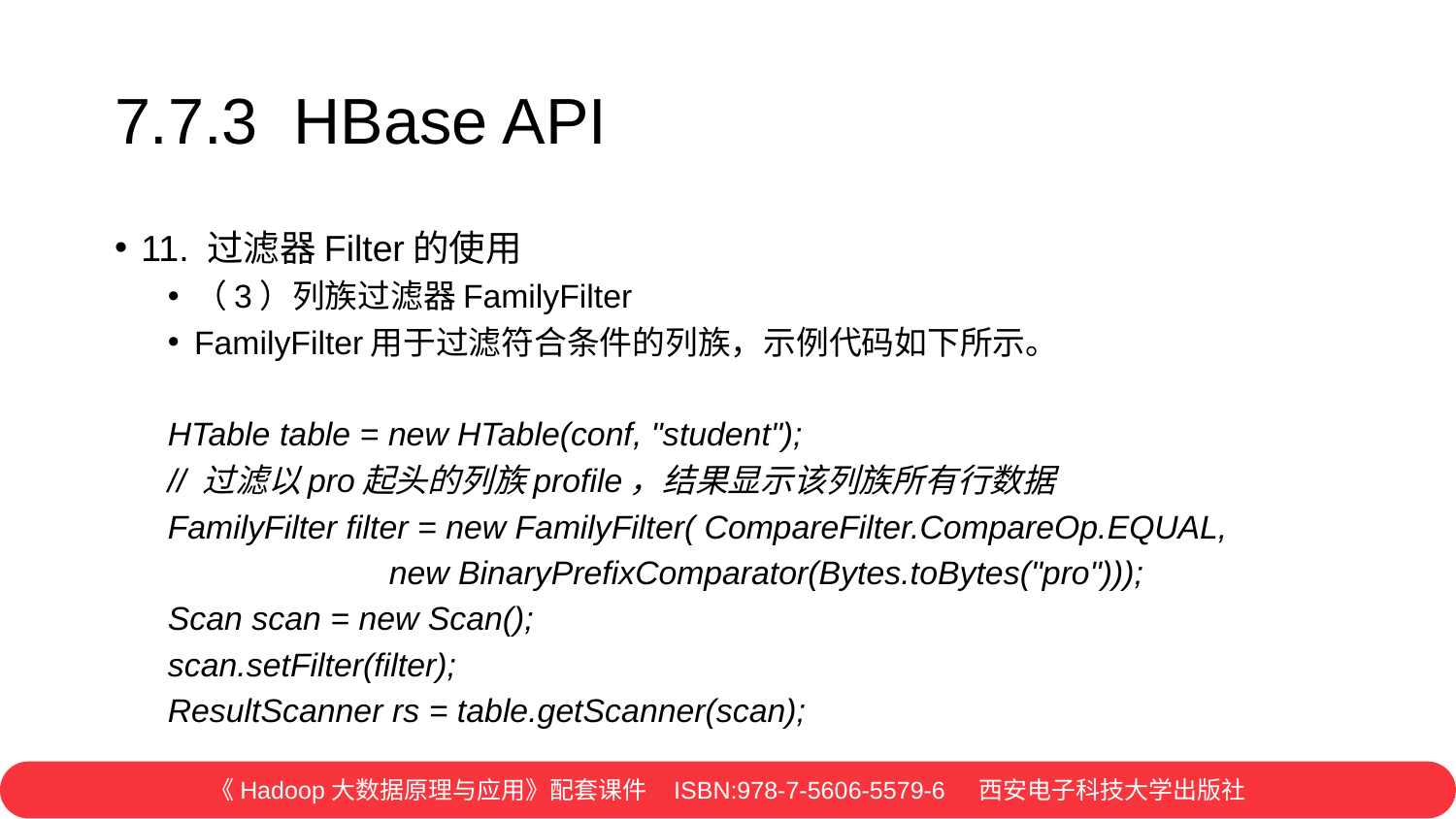

# 7.7.3  HBase API
11. 过滤器Filter的使用
（3）列族过滤器FamilyFilter
FamilyFilter用于过滤符合条件的列族，示例代码如下所示。

HTable table = new HTable(conf, "student");
// 过滤以pro起头的列族profile，结果显示该列族所有行数据
FamilyFilter filter = new FamilyFilter( CompareFilter.CompareOp.EQUAL,
                        new BinaryPrefixComparator(Bytes.toBytes("pro")));
Scan scan = new Scan();
scan.setFilter(filter);
ResultScanner rs = table.getScanner(scan);